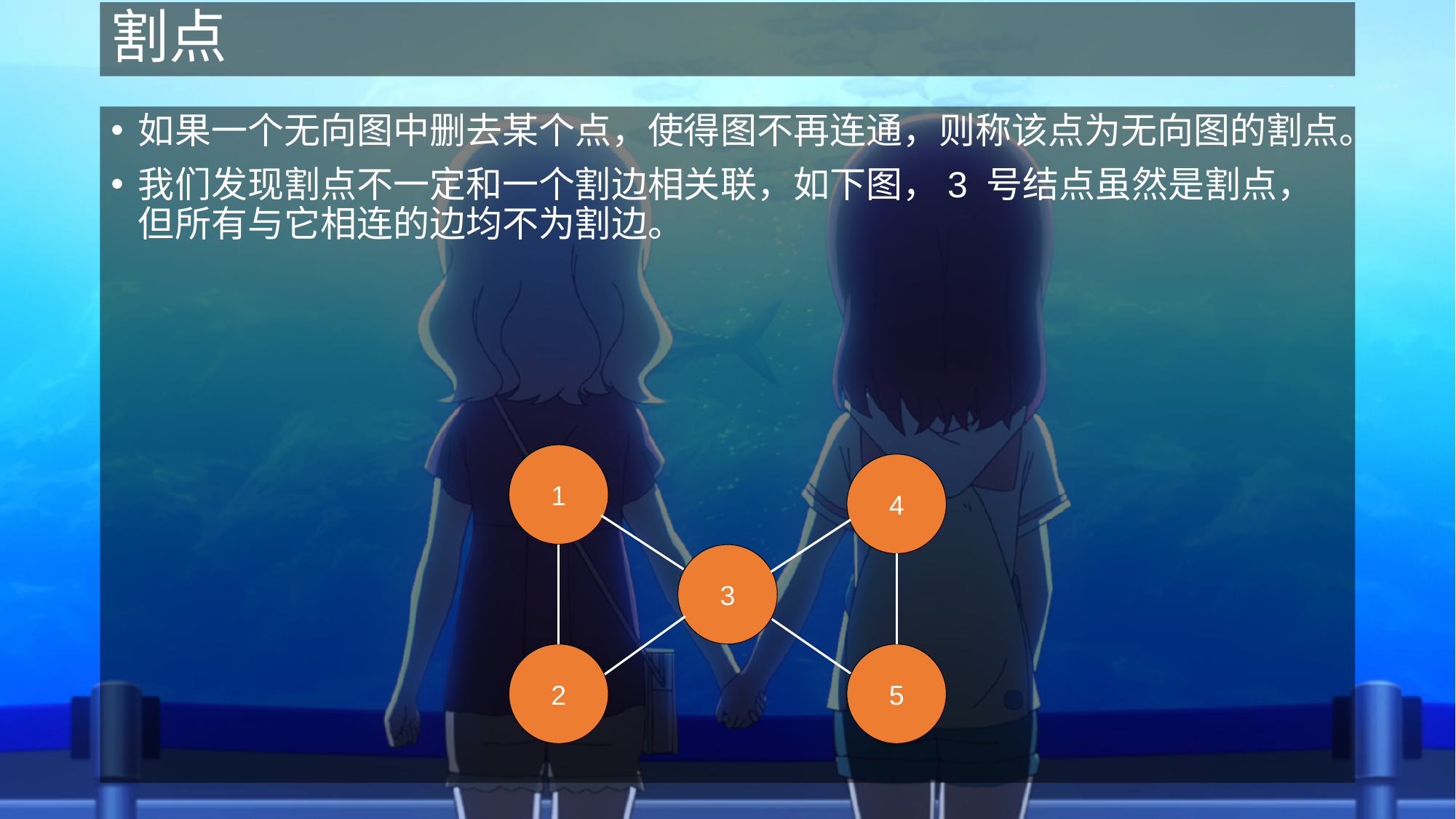

# 割点
如果一个无向图中删去某个点，使得图不再连通，则称该点为无向图的割点。
我们发现割点不一定和一个割边相关联，如下图，3 号结点虽然是割点，但所有与它相连的边均不为割边。
1
4
3
2
5